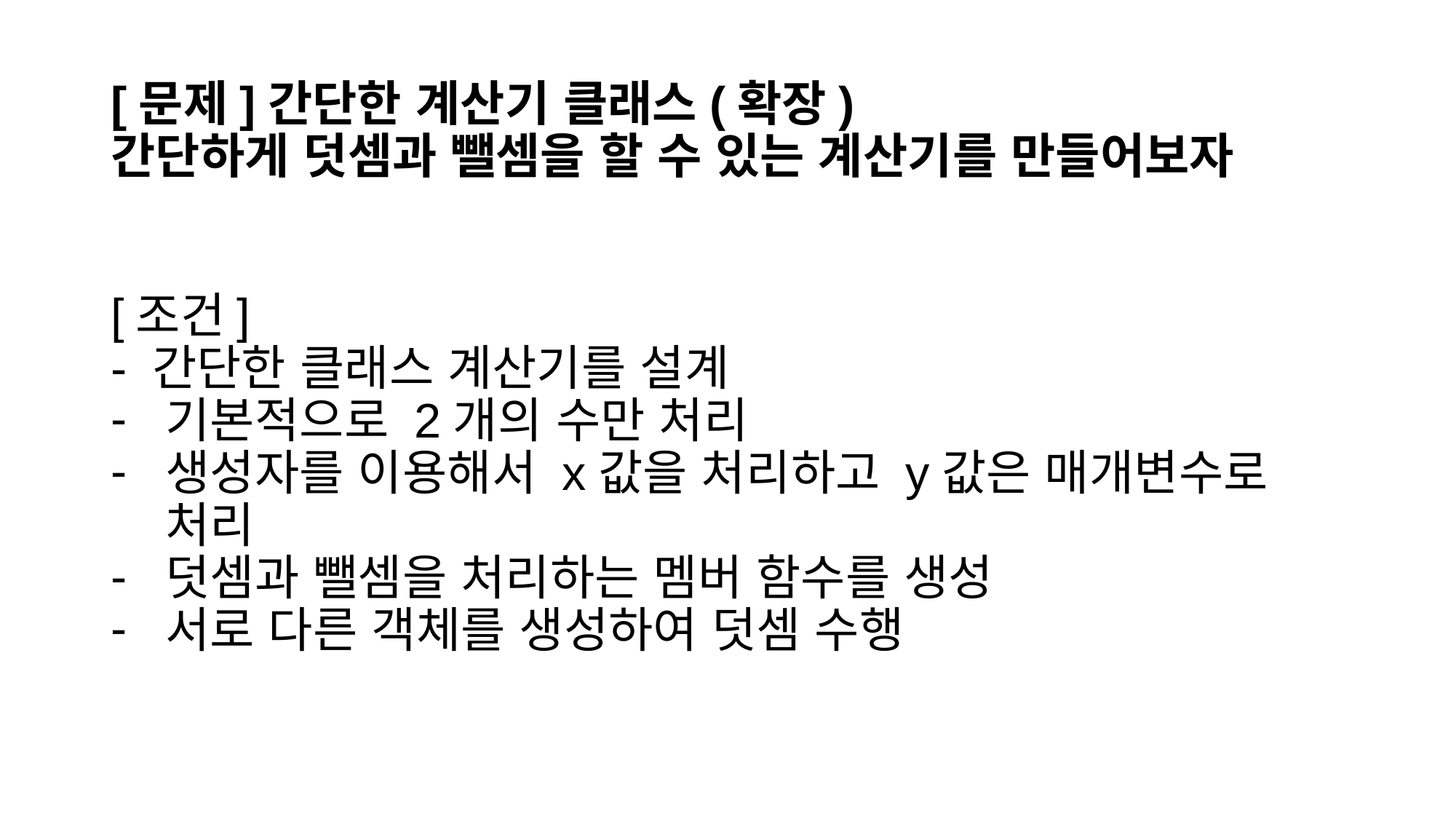

# [문제]간단한 계산기 클래스(확장) 간단하게 덧셈과 뺄셈을 할 수 있는 계산기를 만들어보자
[조건]
- 간단한 클래스 계산기를 설계
기본적으로 2개의 수만 처리
생성자를 이용해서 x값을 처리하고 y값은 매개변수로 처리
덧셈과 뺄셈을 처리하는 멤버 함수를 생성
서로 다른 객체를 생성하여 덧셈 수행